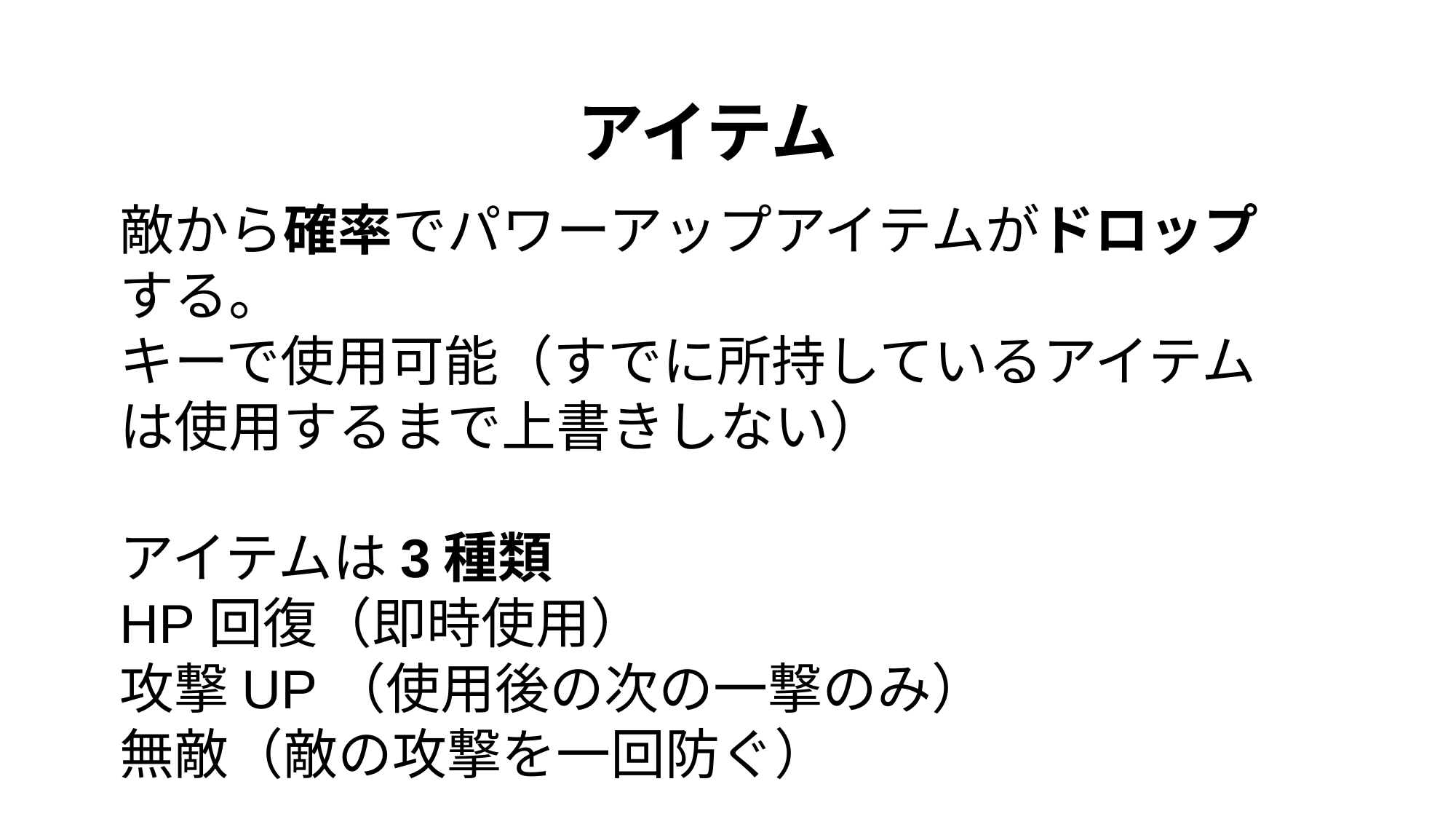

# アイテム
敵から確率でパワーアップアイテムがドロップする。
キーで使用可能（すでに所持しているアイテムは使用するまで上書きしない）

アイテムは3種類
HP回復（即時使用）
攻撃UP（使用後の次の一撃のみ）
無敵（敵の攻撃を一回防ぐ）